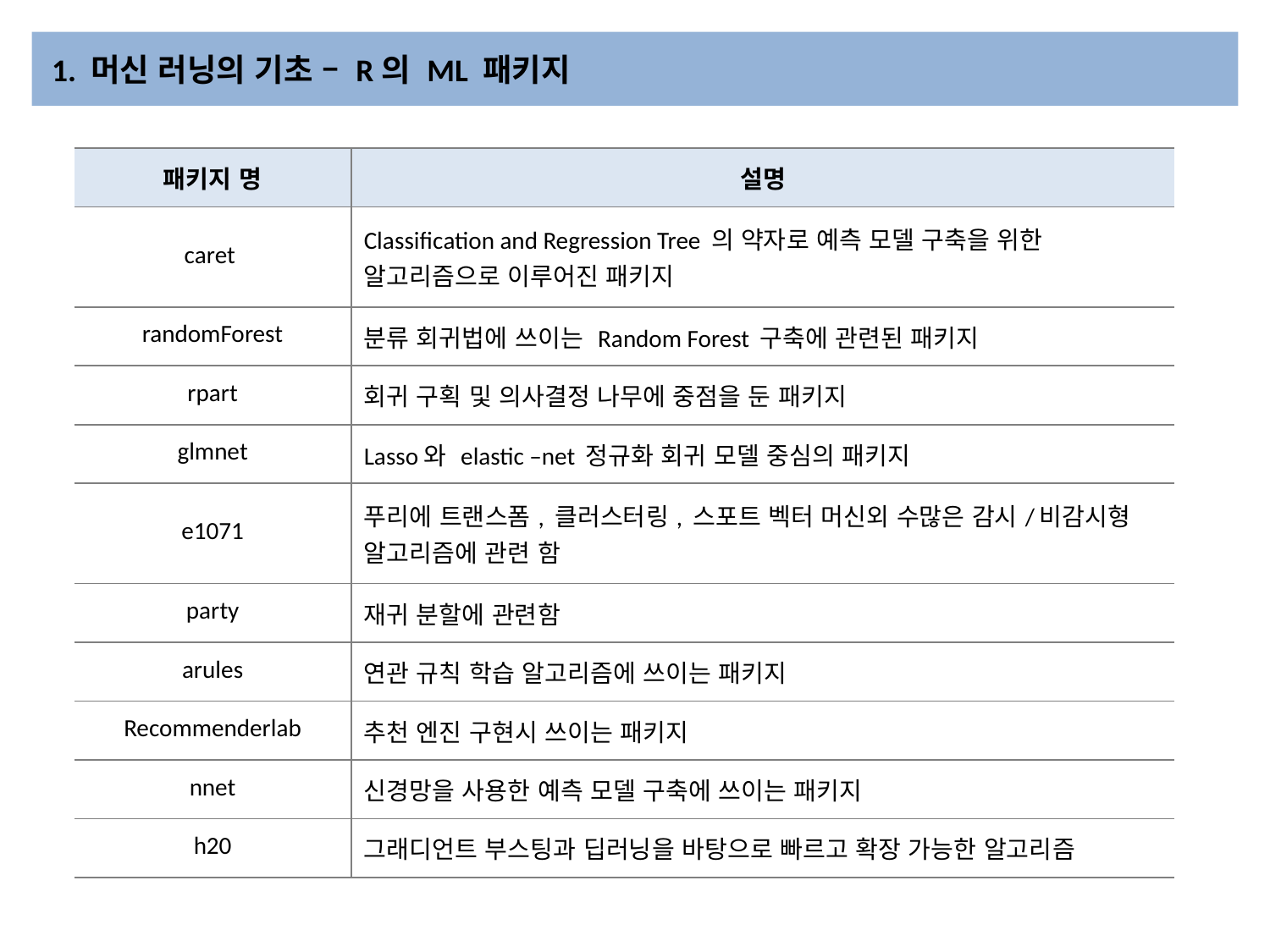

# 1. 머신 러닝의 기초 – R의 ML 패키지
| 패키지 명 | 설명 |
| --- | --- |
| caret | Classification and Regression Tree 의 약자로 예측 모델 구축을 위한 알고리즘으로 이루어진 패키지 |
| randomForest | 분류 회귀법에 쓰이는 Random Forest 구축에 관련된 패키지 |
| rpart | 회귀 구획 및 의사결정 나무에 중점을 둔 패키지 |
| glmnet | Lasso와 elastic –net 정규화 회귀 모델 중심의 패키지 |
| e1071 | 푸리에 트랜스폼, 클러스터링, 스포트 벡터 머신외 수많은 감시/비감시형 알고리즘에 관련 함 |
| party | 재귀 분할에 관련함 |
| arules | 연관 규칙 학습 알고리즘에 쓰이는 패키지 |
| Recommenderlab | 추천 엔진 구현시 쓰이는 패키지 |
| nnet | 신경망을 사용한 예측 모델 구축에 쓰이는 패키지 |
| h20 | 그래디언트 부스팅과 딥러닝을 바탕으로 빠르고 확장 가능한 알고리즘 |